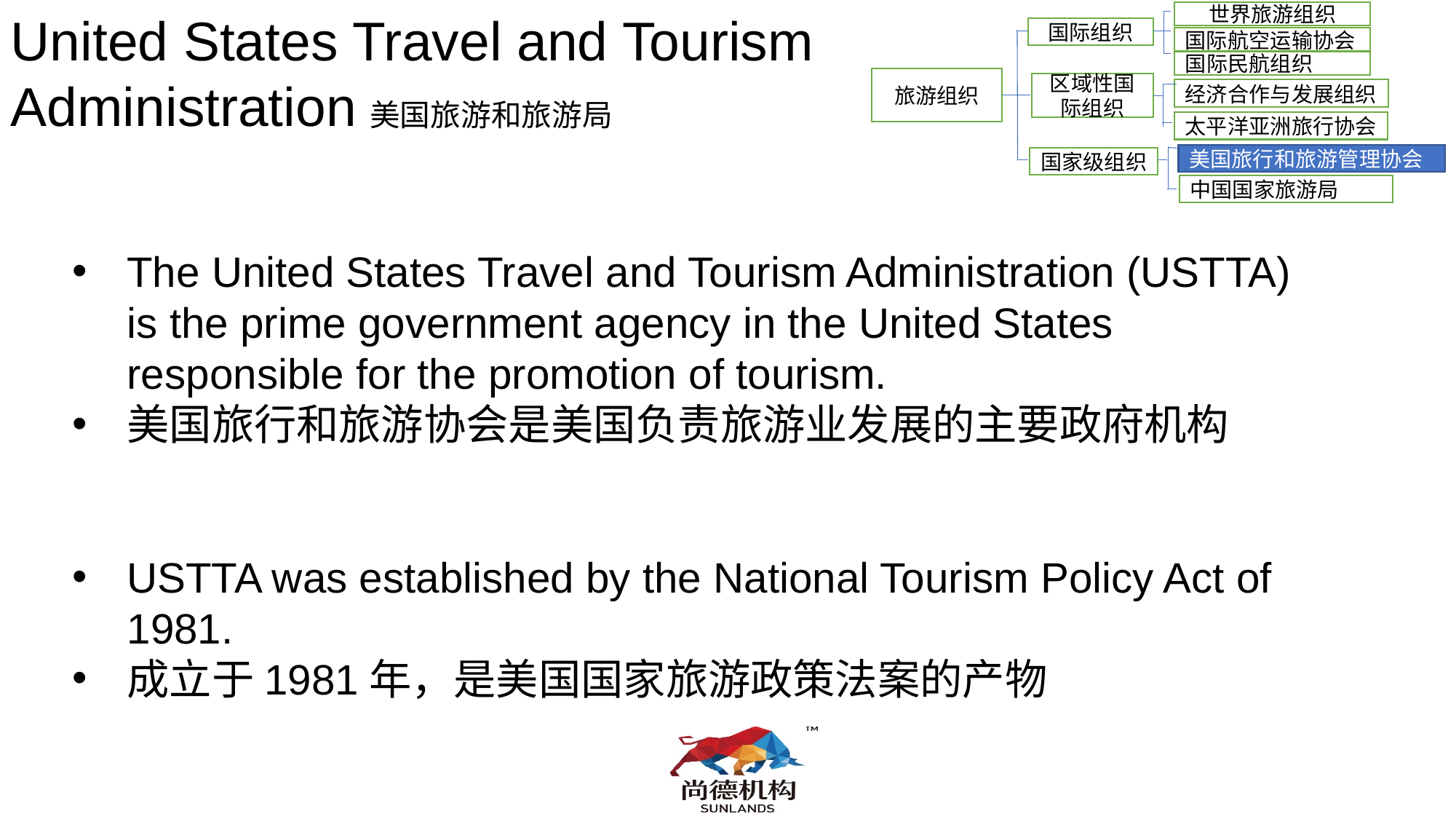

United States Travel and Tourism Administration美国旅游和旅游局
世界旅游组织
国际组织
国际航空运输协会
国际民航组织
旅游组织
区域性国际组织
经济合作与发展组织
太平洋亚洲旅行协会
美国旅行和旅游管理协会
国家级组织
中国国家旅游局
The United States Travel and Tourism Administration (USTTA) is the prime government agency in the United States responsible for the promotion of tourism.
美国旅行和旅游协会是美国负责旅游业发展的主要政府机构

USTTA was established by the National Tourism Policy Act of 1981.
成立于1981年，是美国国家旅游政策法案的产物